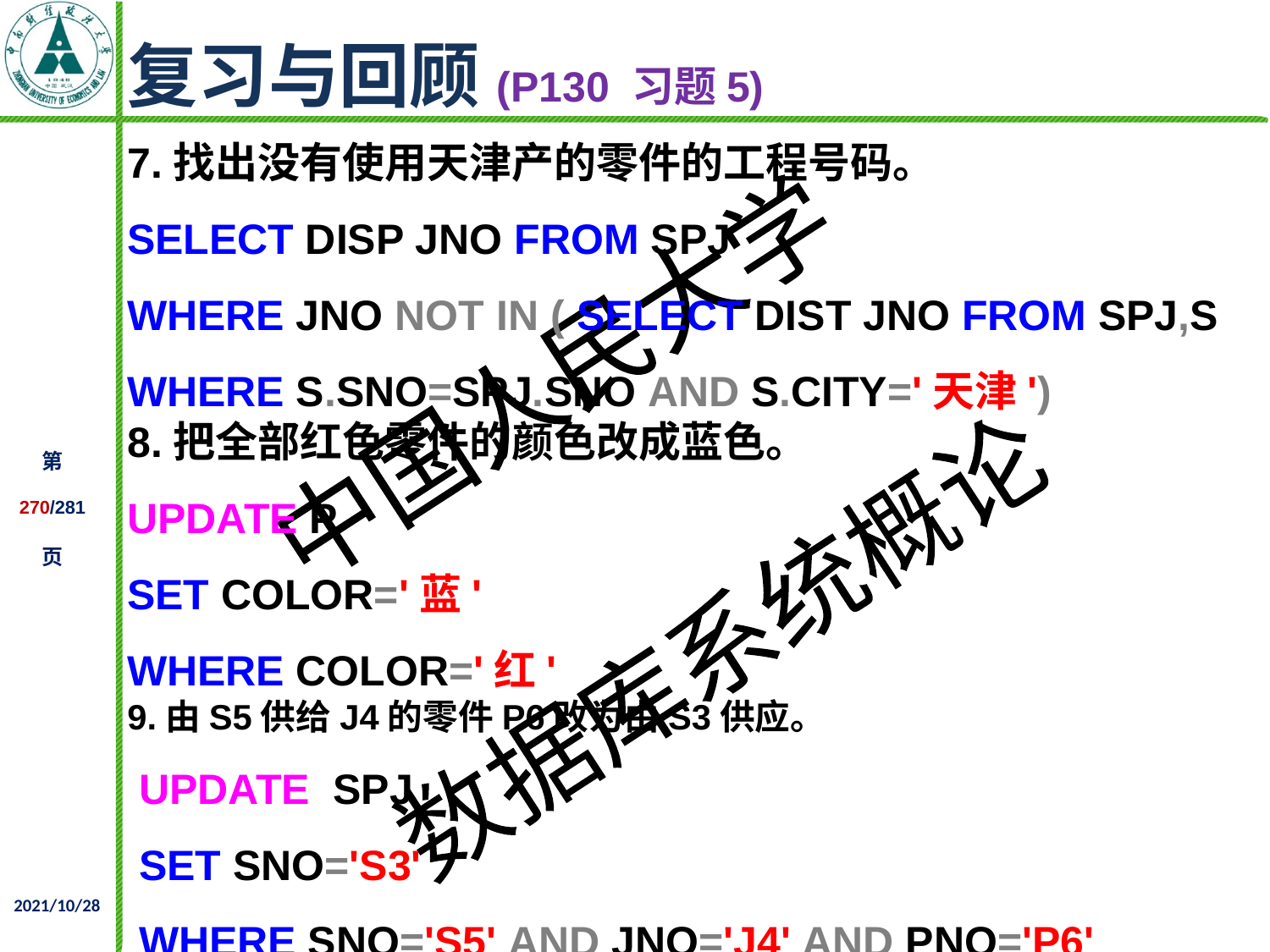

# 复习与回顾(P130 习题5)
7.找出没有使用天津产的零件的工程号码。
SELECT DISP JNO FROM SPJ
WHERE JNO NOT IN ( SELECT DIST JNO FROM SPJ,S
WHERE S.SNO=SPJ.SNO AND S.CITY='天津')
8.把全部红色零件的颜色改成蓝色。
UPDATE P
SET COLOR='蓝'
WHERE COLOR='红'
9.由S5供给J4的零件P6改为由S3供应。
 UPDATE  SPJ
 SET SNO='S3'
 WHERE SNO='S5' AND JNO='J4' AND PNO='P6'

2021/10/28